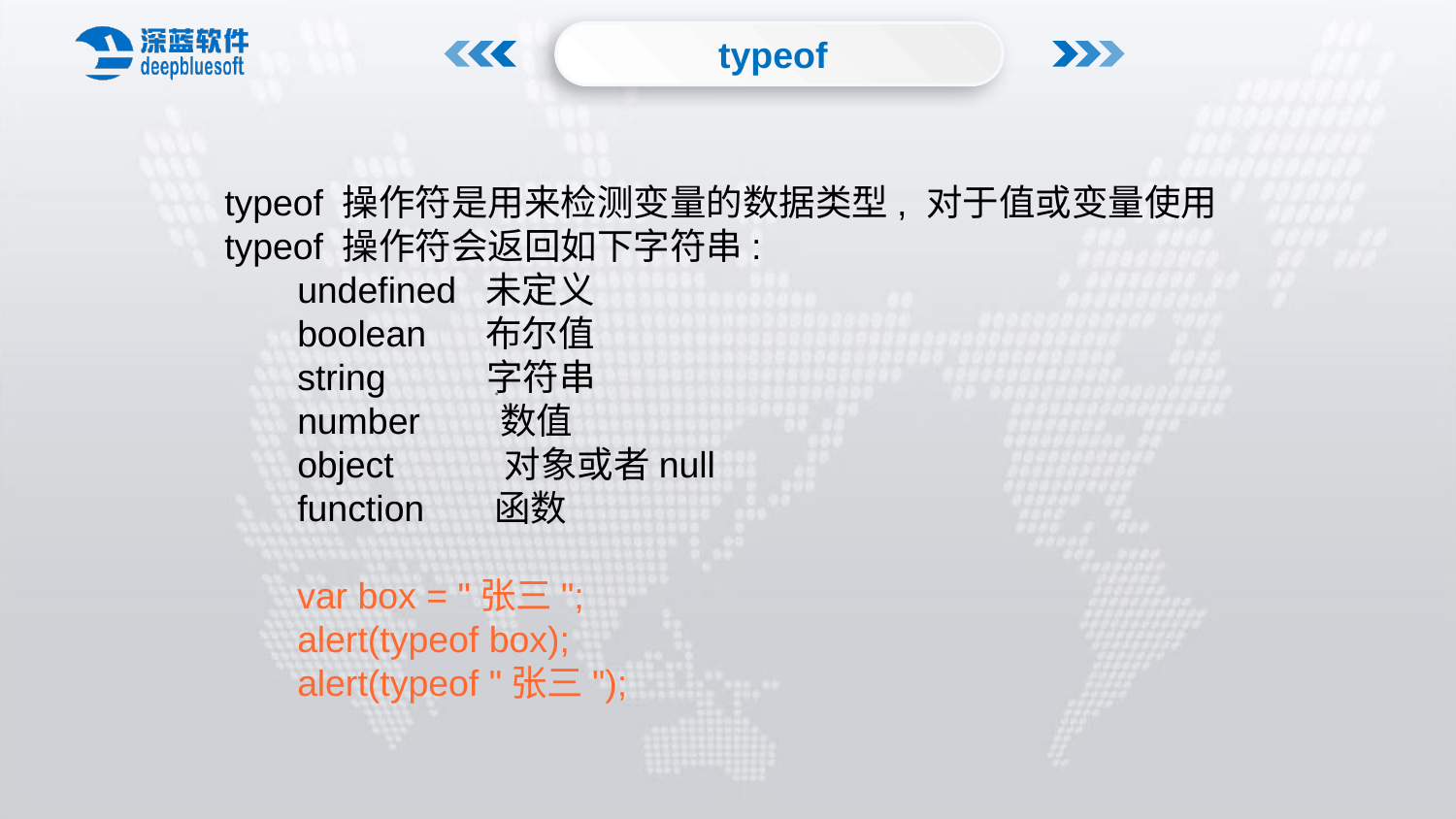

typeof

typeof 操作符是用来检测变量的数据类型, 对于值或变量使用 typeof 操作符会返回如下字符串:
undefined  未定义
boolean     布尔值
string         字符串
number       数值
object          对象或者null
function      函数

var box = "张三";
alert(typeof box);
alert(typeof "张三");